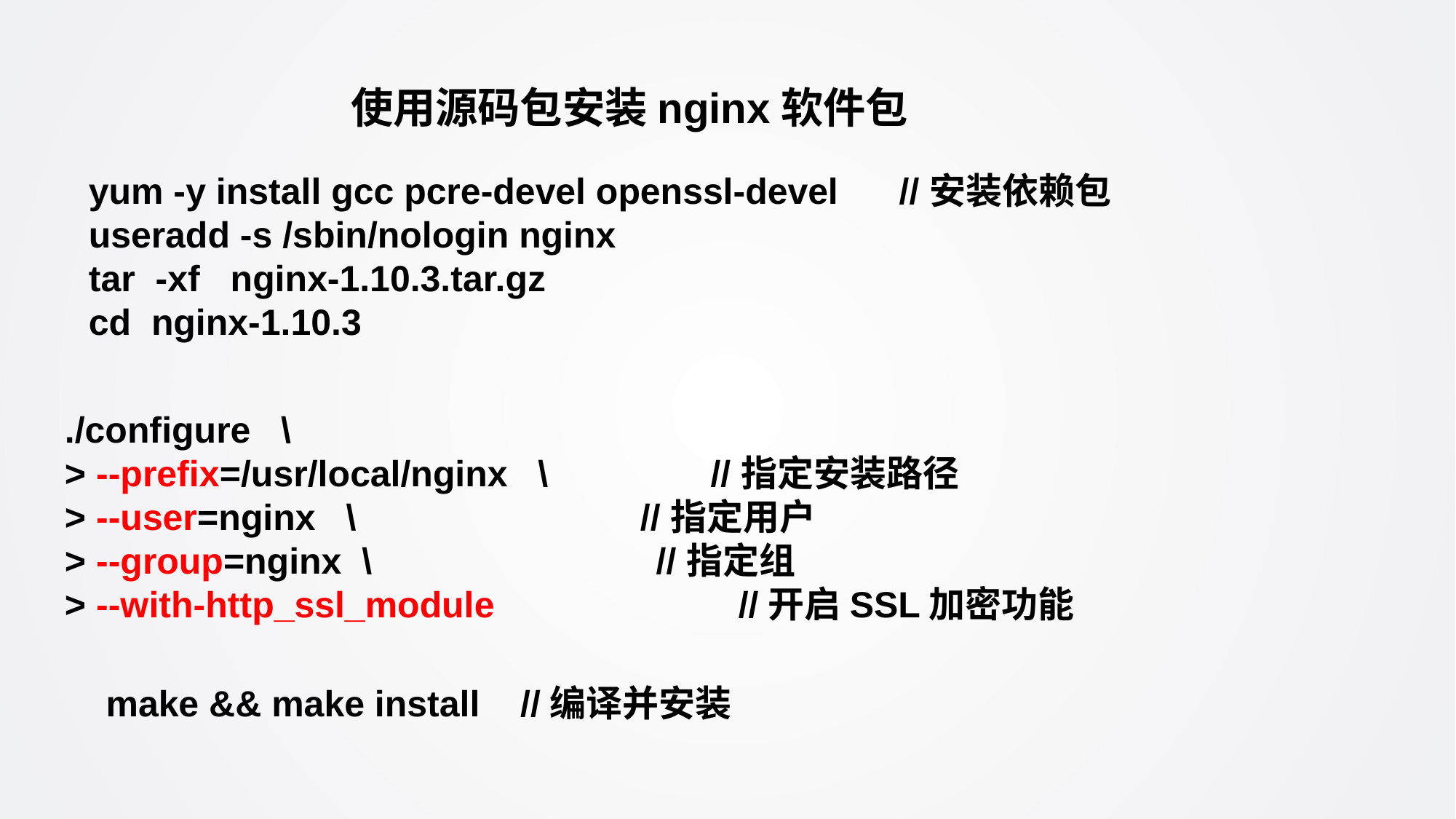

使用源码包安装nginx软件包
yum -y install gcc pcre-devel openssl-devel      //安装依赖包
useradd -s /sbin/nologin nginx
tar  -xf   nginx-1.10.3.tar.gz
cd  nginx-1.10.3

./configure   \
> --prefix=/usr/local/nginx   \                //指定安装路径
> --user=nginx   \                            //指定用户
> --group=nginx  \                            //指定组
> --with-http_ssl_module                        //开启SSL加密功能
 make && make install    //编译并安装